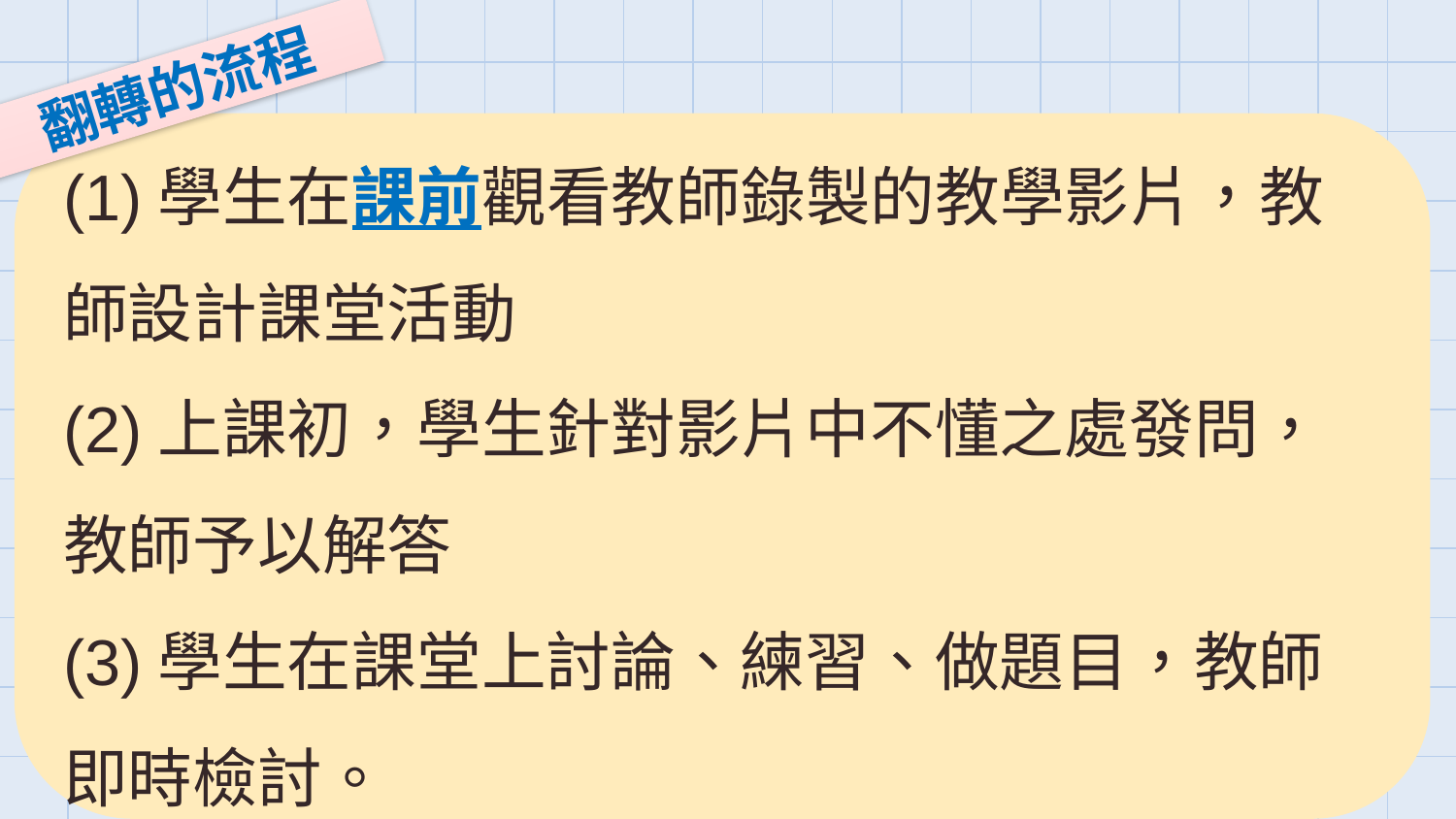

翻轉的流程
(1)學生在課前觀看教師錄製的教學影片，教師設計課堂活動
(2)上課初，學生針對影片中不懂之處發問，教師予以解答
(3)學生在課堂上討論、練習、做題目，教師即時檢討。